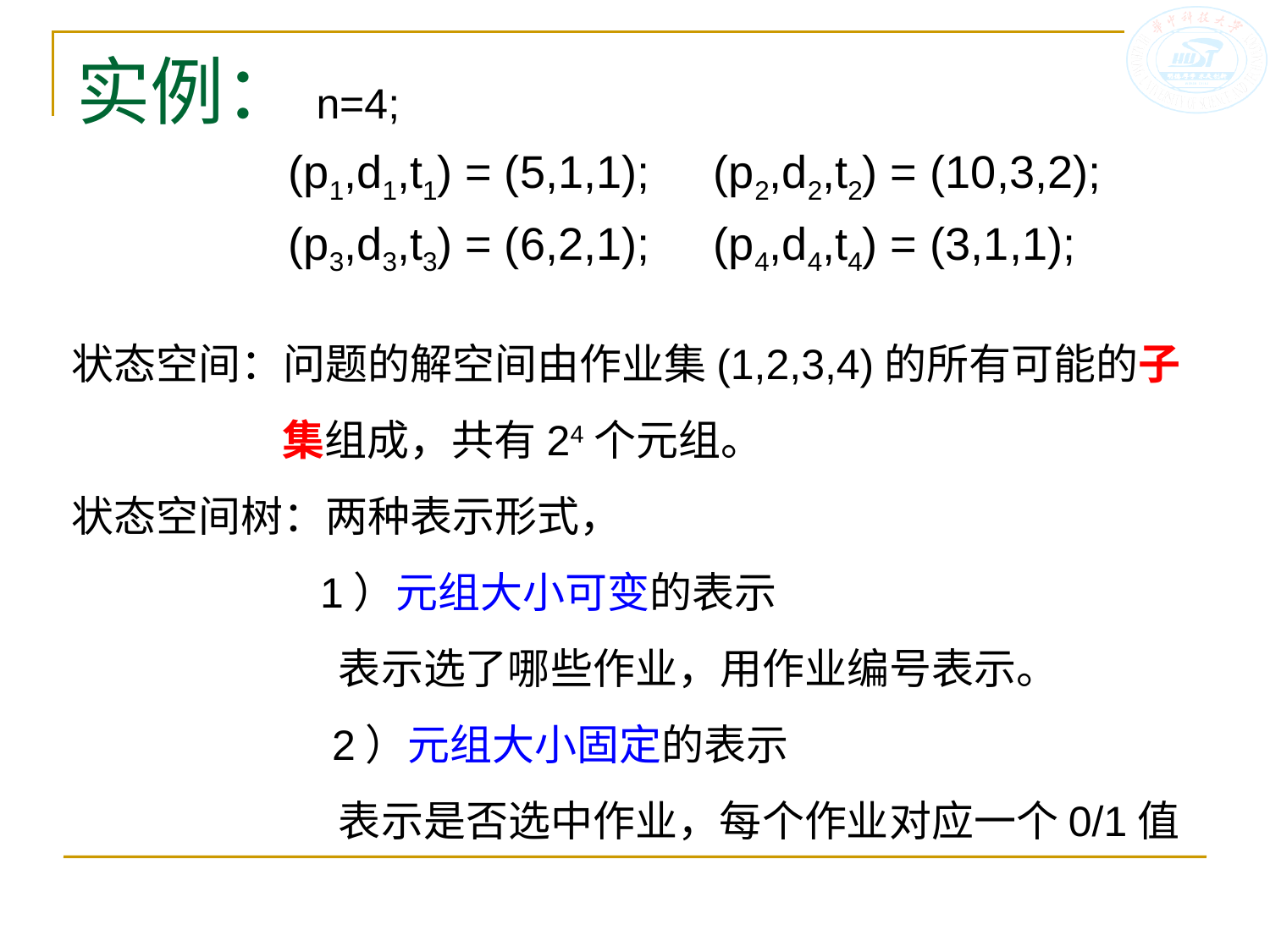

# 实例：n=4;
    (p1,d1,t1) = (5,1,1);     (p2,d2,t2) = (10,3,2);
    (p3,d3,t3) = (6,2,1);     (p4,d4,t4) = (3,1,1);
状态空间：问题的解空间由作业集(1,2,3,4)的所有可能的子集组成，共有24个元组。
状态空间树：两种表示形式，
                     1）元组大小可变的表示
                           表示选了哪些作业，用作业编号表示。
                      2）元组大小固定的表示
                           表示是否选中作业，每个作业对应一个0/1值